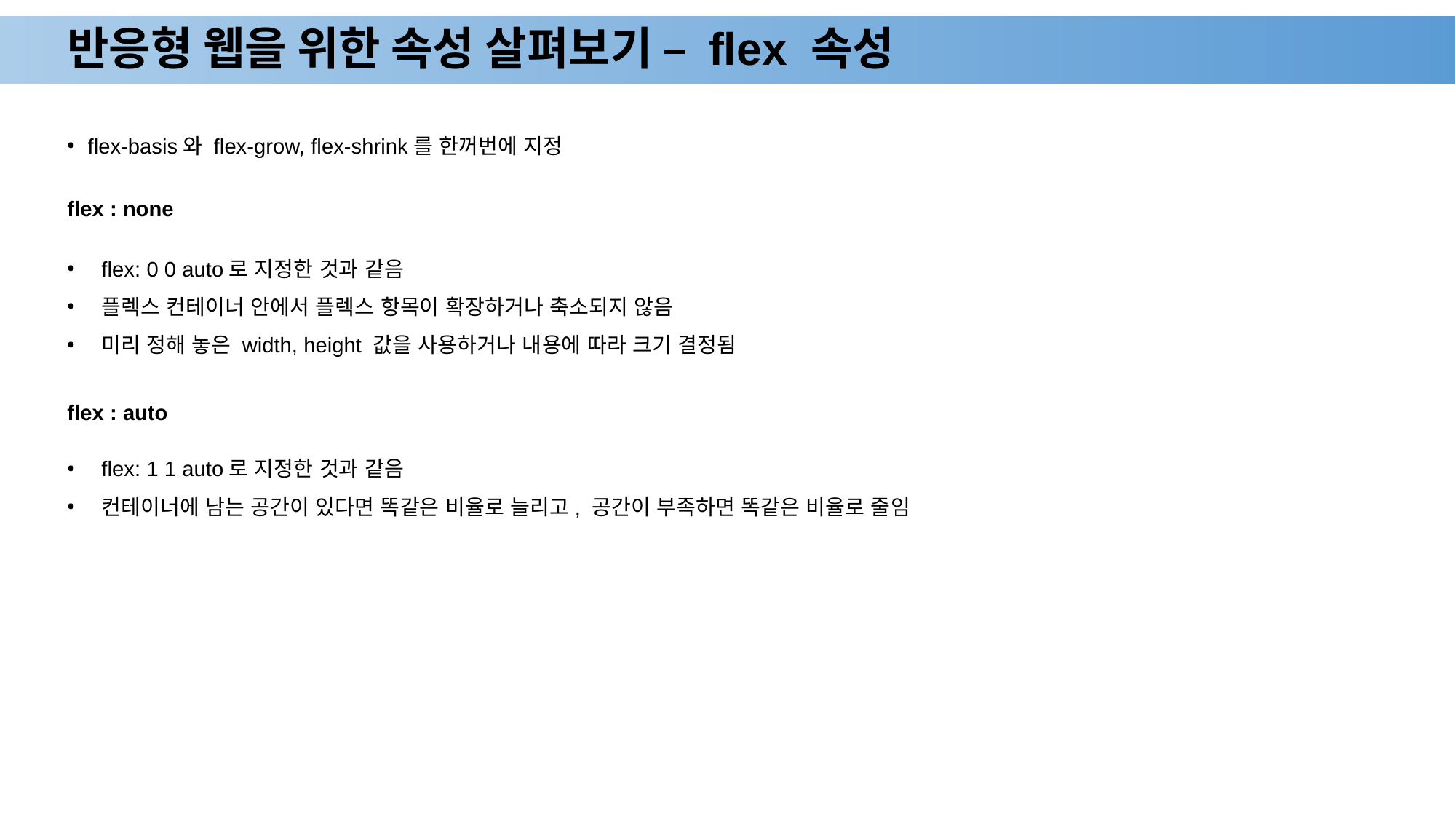

# 반응형 웹을 위한 속성 살펴보기 – flex 속성
flex-basis와 flex-grow, flex-shrink를 한꺼번에 지정
flex : none
flex: 0 0 auto로 지정한 것과 같음
플렉스 컨테이너 안에서 플렉스 항목이 확장하거나 축소되지 않음
미리 정해 놓은 width, height 값을 사용하거나 내용에 따라 크기 결정됨
flex : auto
flex: 1 1 auto로 지정한 것과 같음
컨테이너에 남는 공간이 있다면 똑같은 비율로 늘리고, 공간이 부족하면 똑같은 비율로 줄임